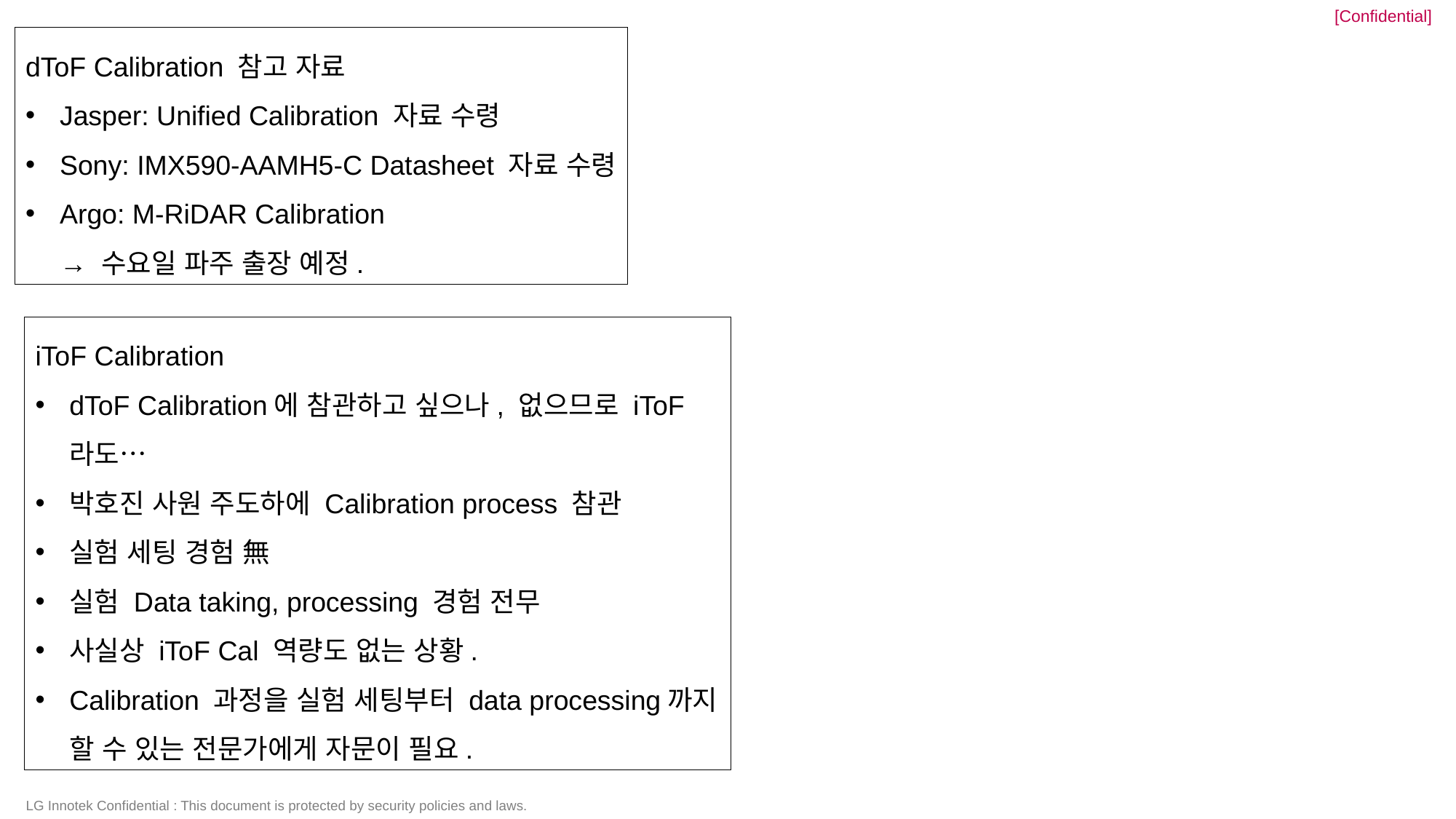

dToF Calibration 참고 자료
Jasper: Unified Calibration 자료 수령
Sony: IMX590-AAMH5-C Datasheet 자료 수령
Argo: M-RiDAR Calibration
→ 수요일 파주 출장 예정.
iToF Calibration
dToF Calibration에 참관하고 싶으나, 없으므로 iToF라도…
박호진 사원 주도하에 Calibration process 참관
실험 세팅 경험 無
실험 Data taking, processing 경험 전무
사실상 iToF Cal 역량도 없는 상황.
Calibration 과정을 실험 세팅부터 data processing까지 할 수 있는 전문가에게 자문이 필요.